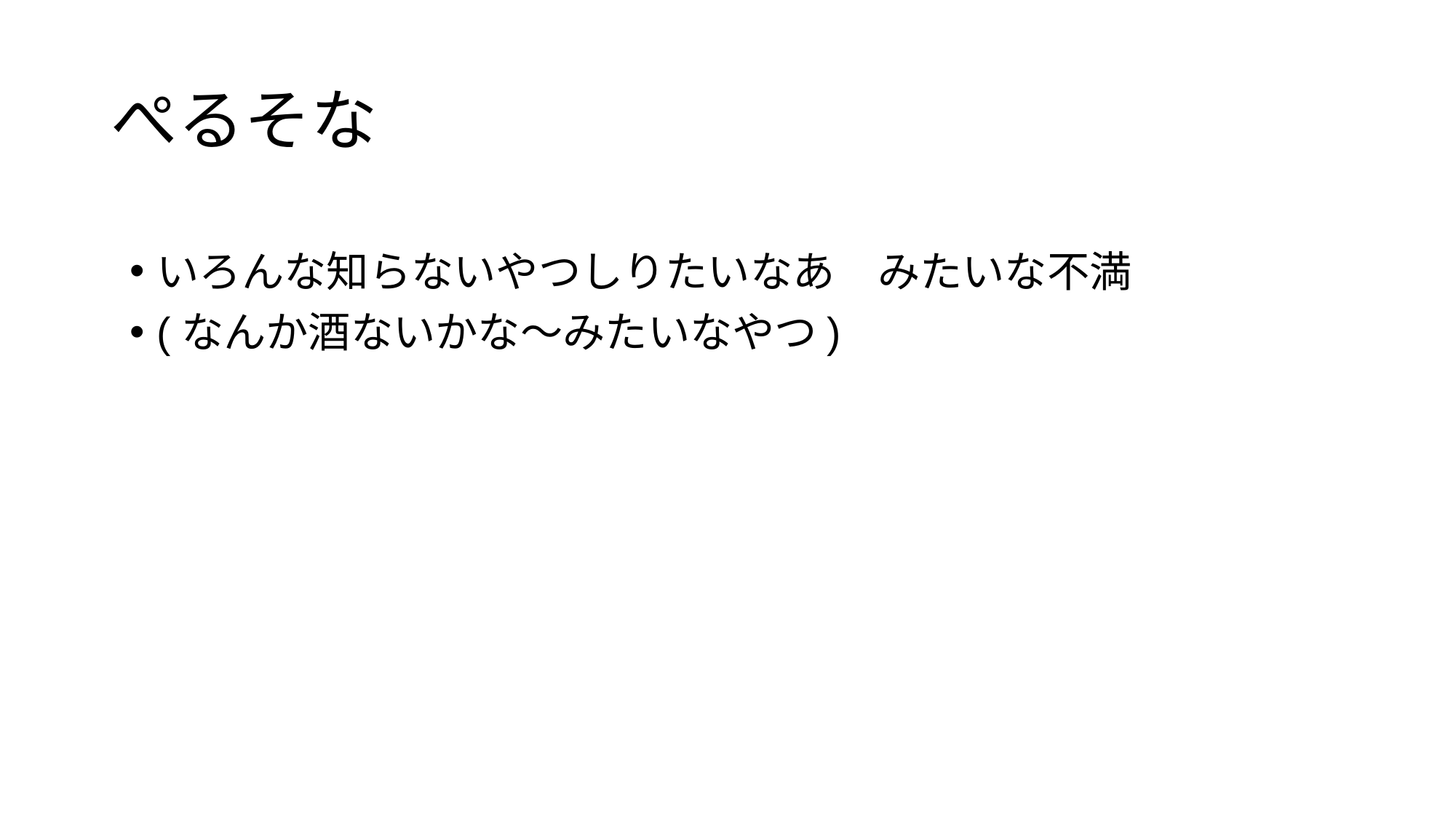

# ぺるそな
いろんな知らないやつしりたいなあ　みたいな不満
(なんか酒ないかな～みたいなやつ)